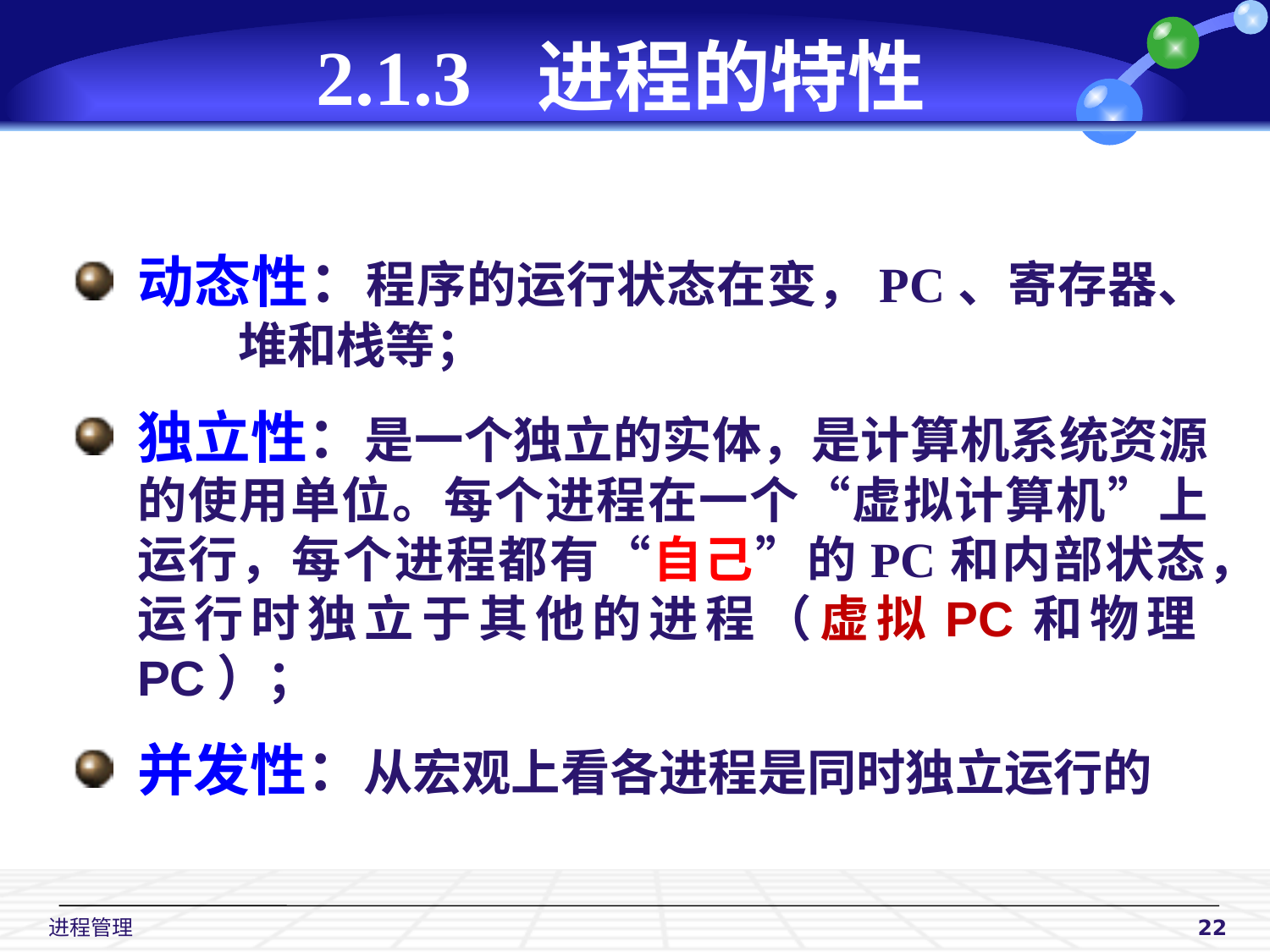

# 2.1.3 进程的特性
动态性：程序的运行状态在变，PC、寄存器、
         堆和栈等；
独立性：是一个独立的实体，是计算机系统资源的使用单位。每个进程在一个“虚拟计算机”上运行，每个进程都有“自己”的PC和内部状态，运行时独立于其他的进程（虚拟PC和物理PC）；
并发性：从宏观上看各进程是同时独立运行的
   进程管理
22